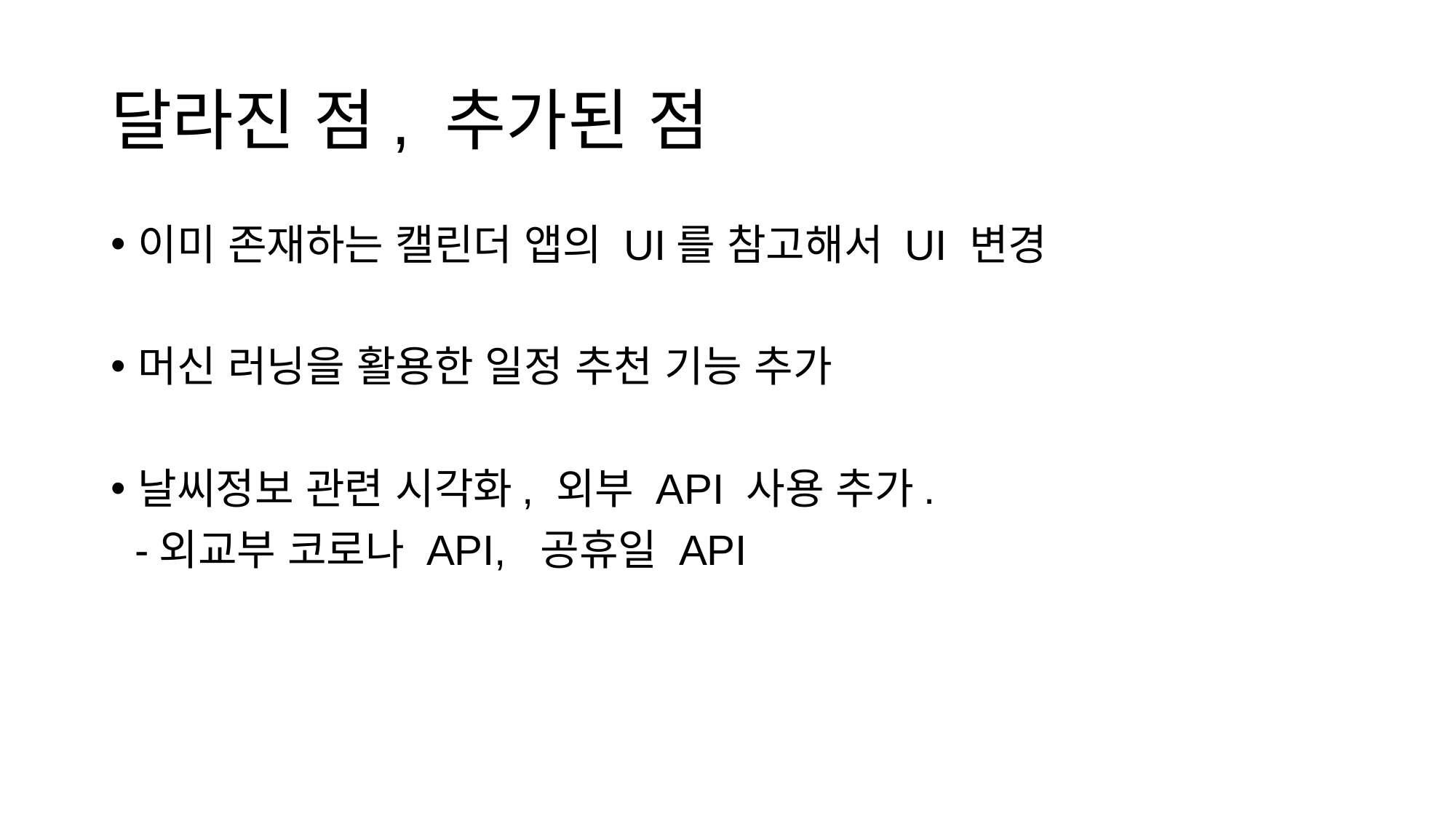

# 달라진 점, 추가된 점
이미 존재하는 캘린더 앱의 UI를 참고해서 UI 변경

머신 러닝을 활용한 일정 추천 기능 추가

날씨정보 관련 시각화, 외부 API 사용 추가.
  -외교부 코로나 API,  공휴일 API